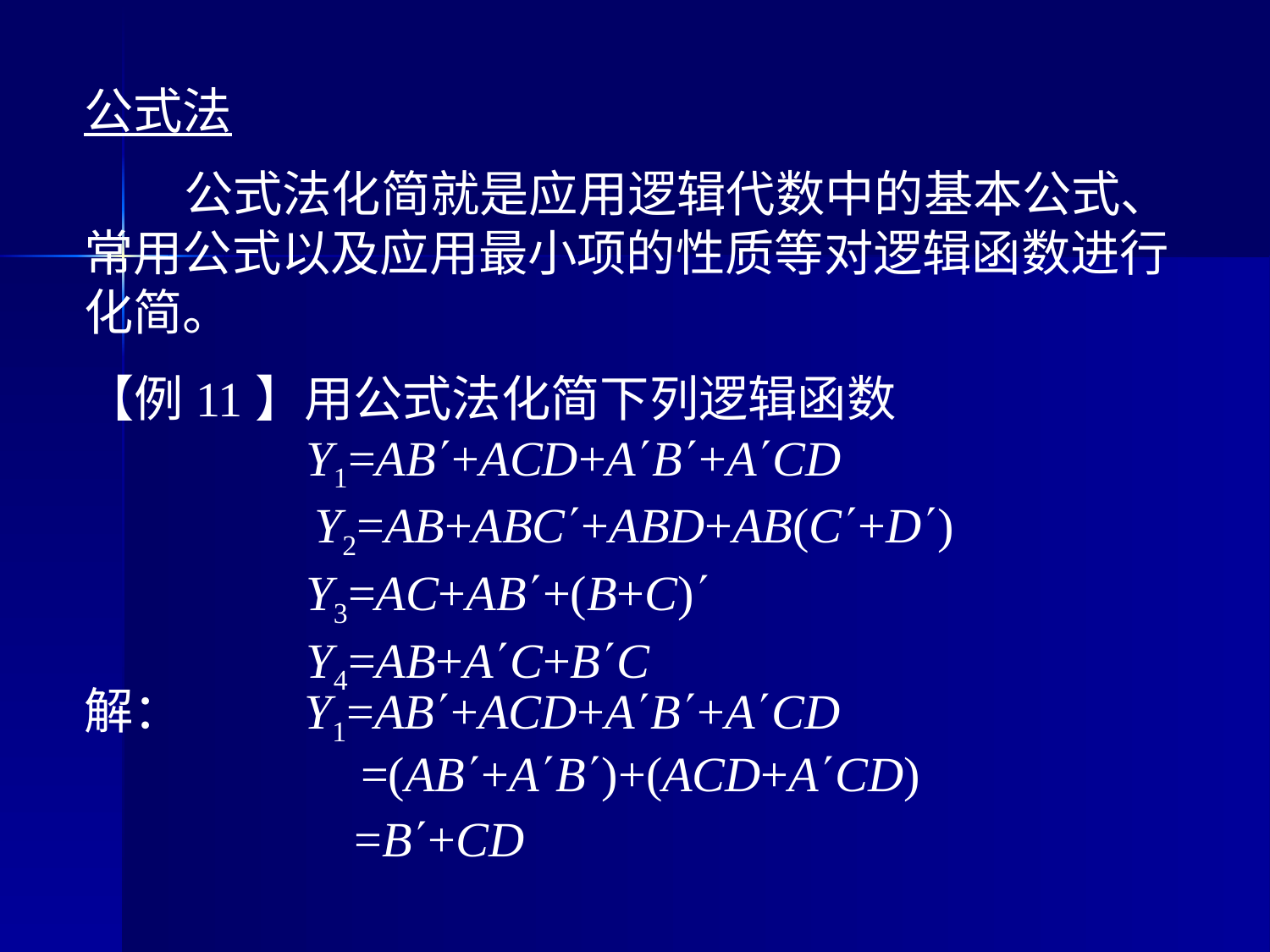

公式法
公式法化简就是应用逻辑代数中的基本公式、常用公式以及应用最小项的性质等对逻辑函数进行化简。
【例11】用公式法化简下列逻辑函数
                  Y1=AB′+ACD+A′B′+A′CD
Y2=AB+ABC′+ABD+AB(C′+D′)
                  Y3=AC+AB′+(B+C)′
                  Y4=AB+A′C+B′C
解：          Y1=AB′+ACD+A′B′+A′CD
 =(AB′+A′B′)+(ACD+A′CD)
                      =B′+CD